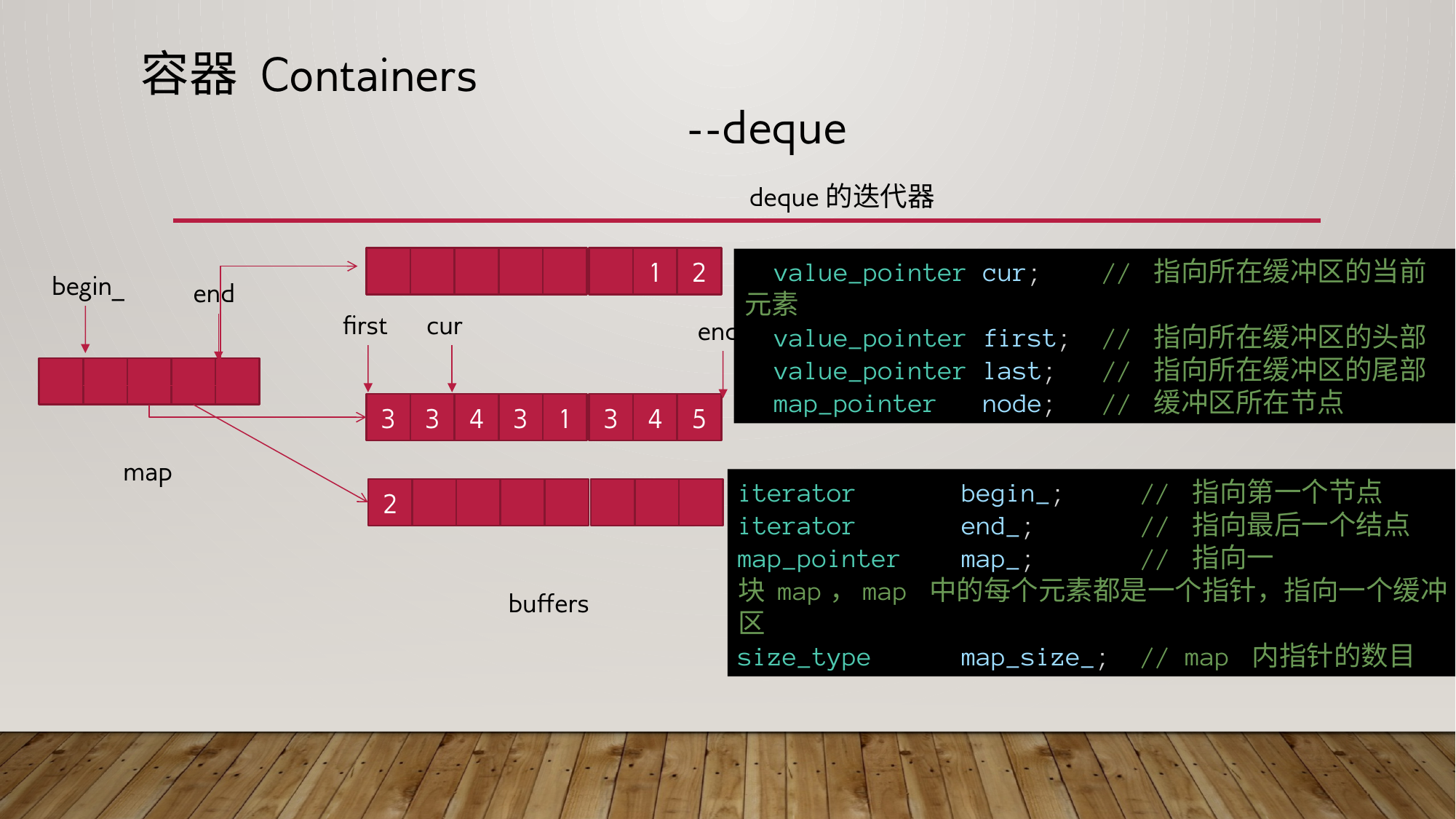

# 容器 Containers --deque
deque的迭代器

1
2
  value_pointer cur;    // 指向所在缓冲区的当前元素
  value_pointer first;  // 指向所在缓冲区的头部
  value_pointer last;   // 指向所在缓冲区的尾部
  map_pointer   node;   // 缓冲区所在节点
 begin_
  end
  first
  cur
  end

3
3
4
3
1
3
4
5
map
iterator       begin_;     // 指向第一个节点
iterator       end_;       // 指向最后一个结点
map_pointer    map_;       // 指向一块 map，map 中的每个元素都是一个指针，指向一个缓冲区
size_type      map_size_;  // map 内指针的数目
2

buffers